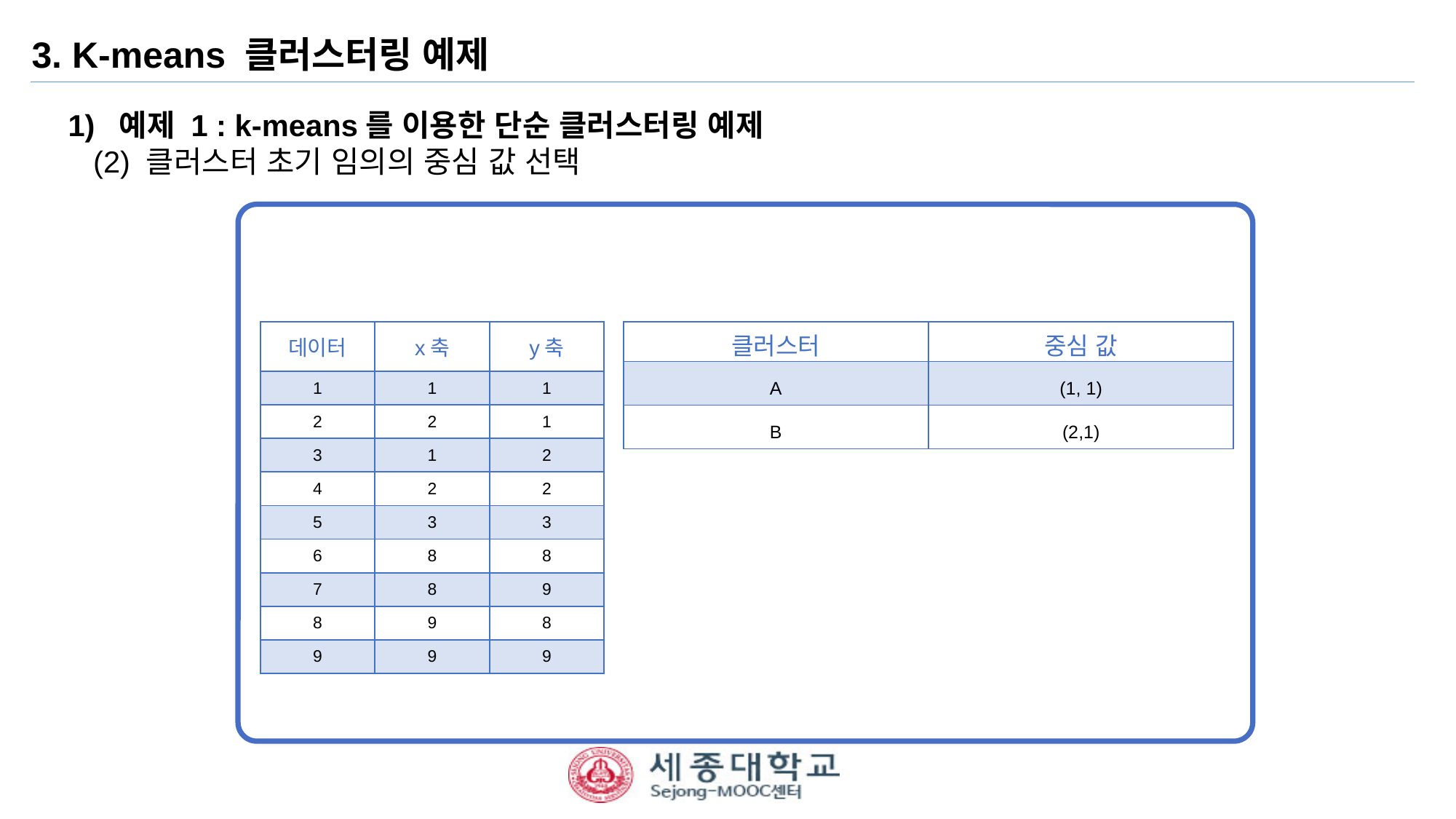

3. K-means 클러스터링 예제
1)  예제 1 : k-means를 이용한 단순 클러스터링 예제
   (2) 클러스터 초기 임의의 중심 값 선택

| 데이터 | x축 | y축 |
| --- | --- | --- |
| 1 | 1 | 1 |
| 2 | 2 | 1 |
| 3 | 1 | 2 |
| 4 | 2 | 2 |
| 5 | 3 | 3 |
| 6 | 8 | 8 |
| 7 | 8 | 9 |
| 8 | 9 | 8 |
| 9 | 9 | 9 |
| 클러스터 | 중심 값 |
| --- | --- |
| A | (1, 1) |
| B | (2,1) |